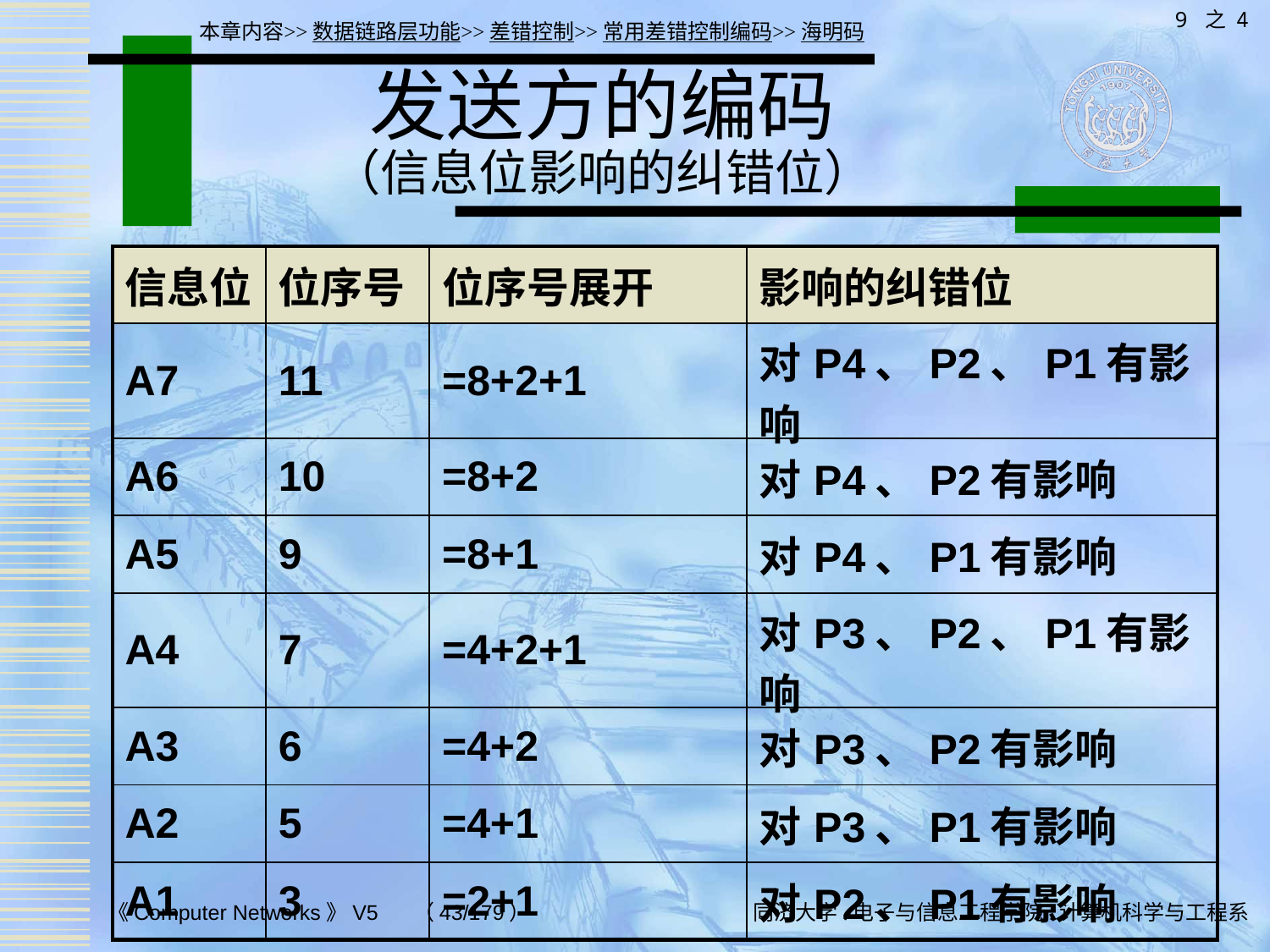

9 之 4
本章内容>>数据链路层功能>>差错控制>>常用差错控制编码>>海明码
# 发送方的编码 （信息位影响的纠错位）
| 信息位 | 位序号 | 位序号展开 | 影响的纠错位 |
| --- | --- | --- | --- |
| A7 | 11 | =8+2+1 | 对P4、P2、P1有影响 |
| A6 | 10 | =8+2 | 对P4、P2有影响 |
| A5 | 9 | =8+1 | 对P4、P1有影响 |
| A4 | 7 | =4+2+1 | 对P3、P2、P1有影响 |
| A3 | 6 | =4+2 | 对P3、P2有影响 |
| A2 | 5 | =4+1 | 对P3、P1有影响 |
| A1 | 3 | =2+1 | 对P2、P1有影响 |